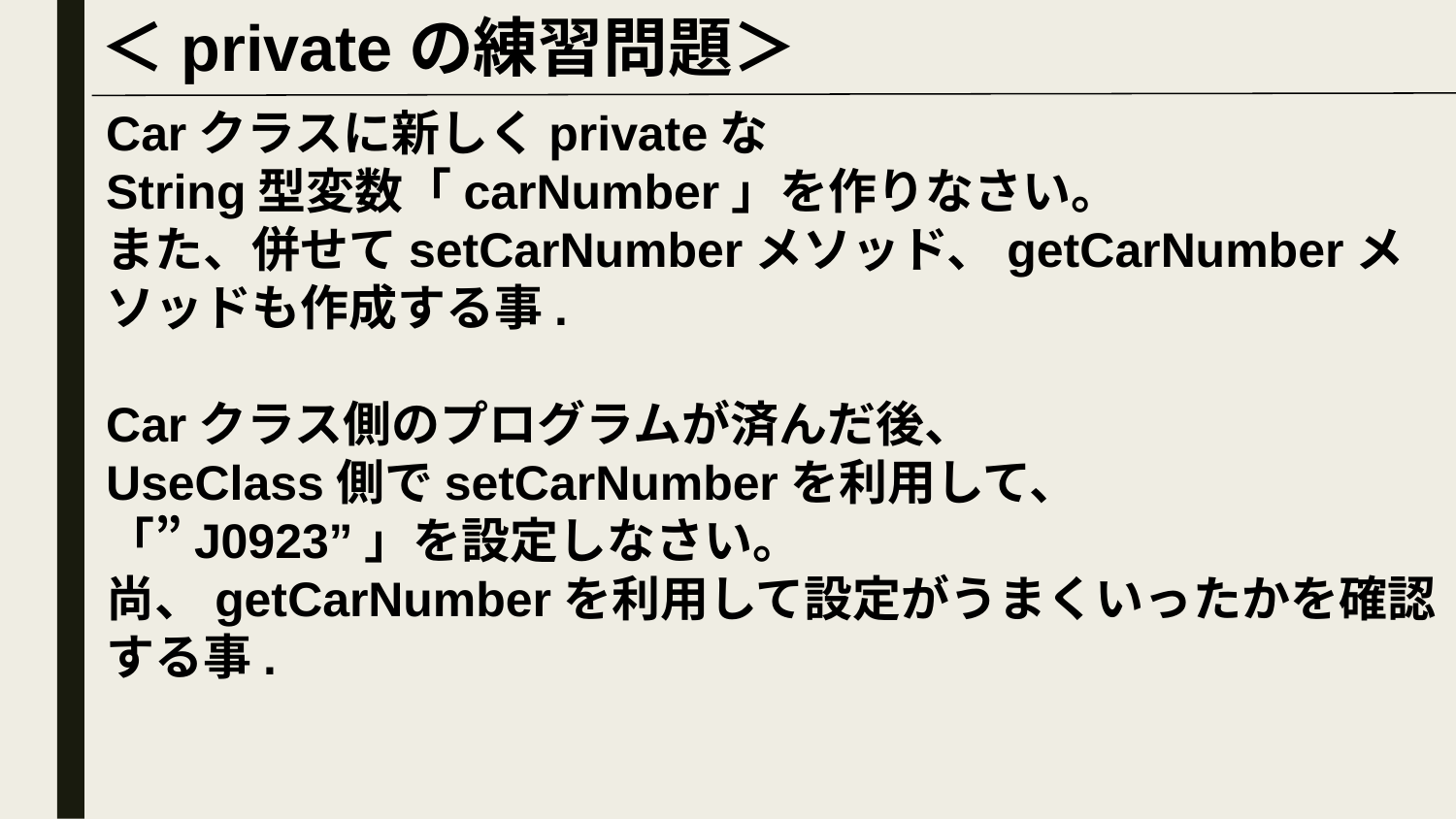

＜privateの練習問題＞
Carクラスに新しくprivateな
String型変数「carNumber」を作りなさい。
また、併せてsetCarNumberメソッド、getCarNumberメソッドも作成する事.

Carクラス側のプログラムが済んだ後、
UseClass側でsetCarNumberを利用して、
「”J0923”」を設定しなさい。
尚、getCarNumberを利用して設定がうまくいったかを確認する事.